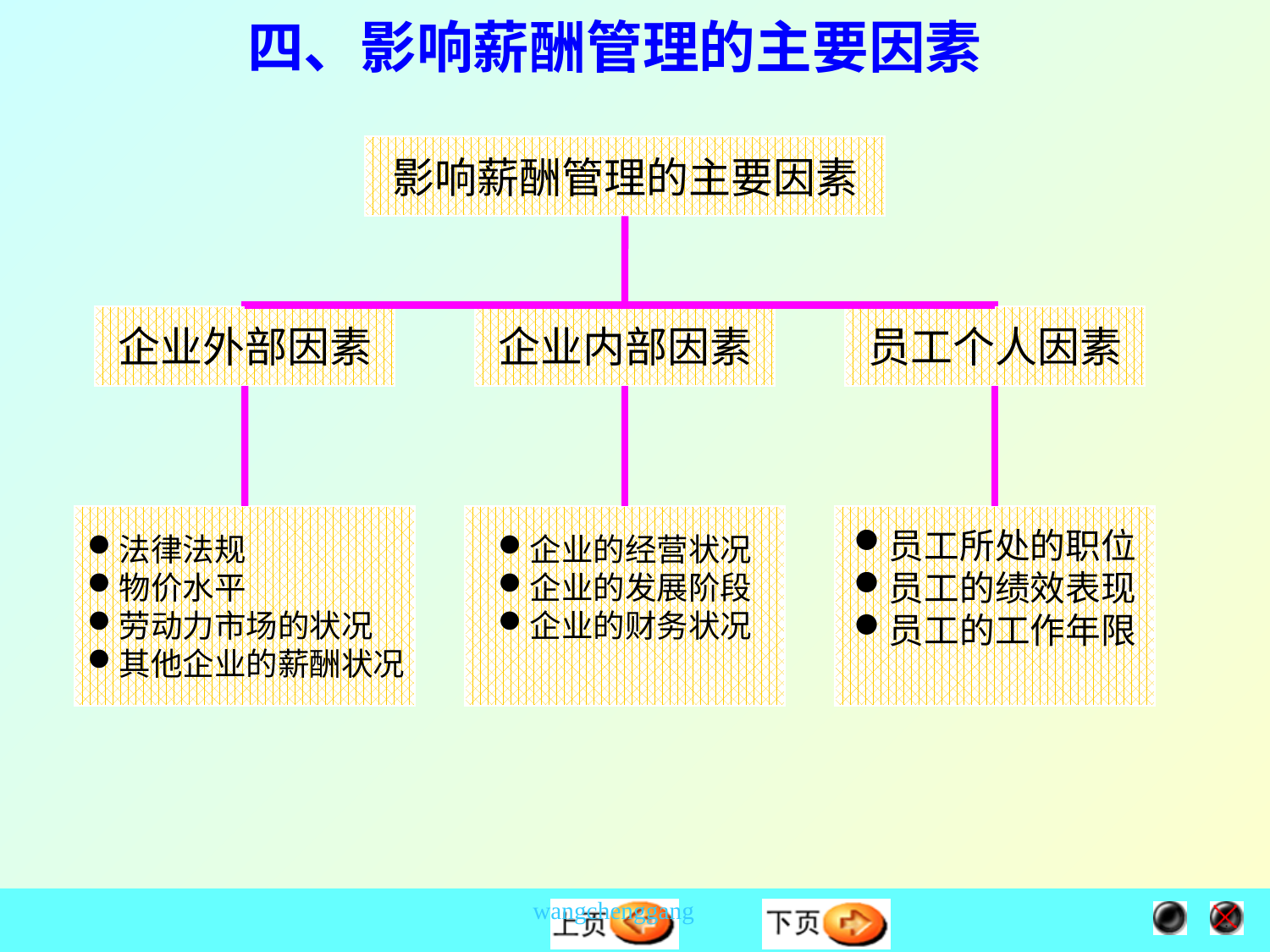

# 四、影响薪酬管理的主要因素
影响薪酬管理的主要因素
企业外部因素
企业内部因素
员工个人因素
法律法规
物价水平
劳动力市场的状况
其他企业的薪酬状况
企业的经营状况
企业的发展阶段
企业的财务状况

员工所处的职位
员工的绩效表现
员工的工作年限

wangchenggang